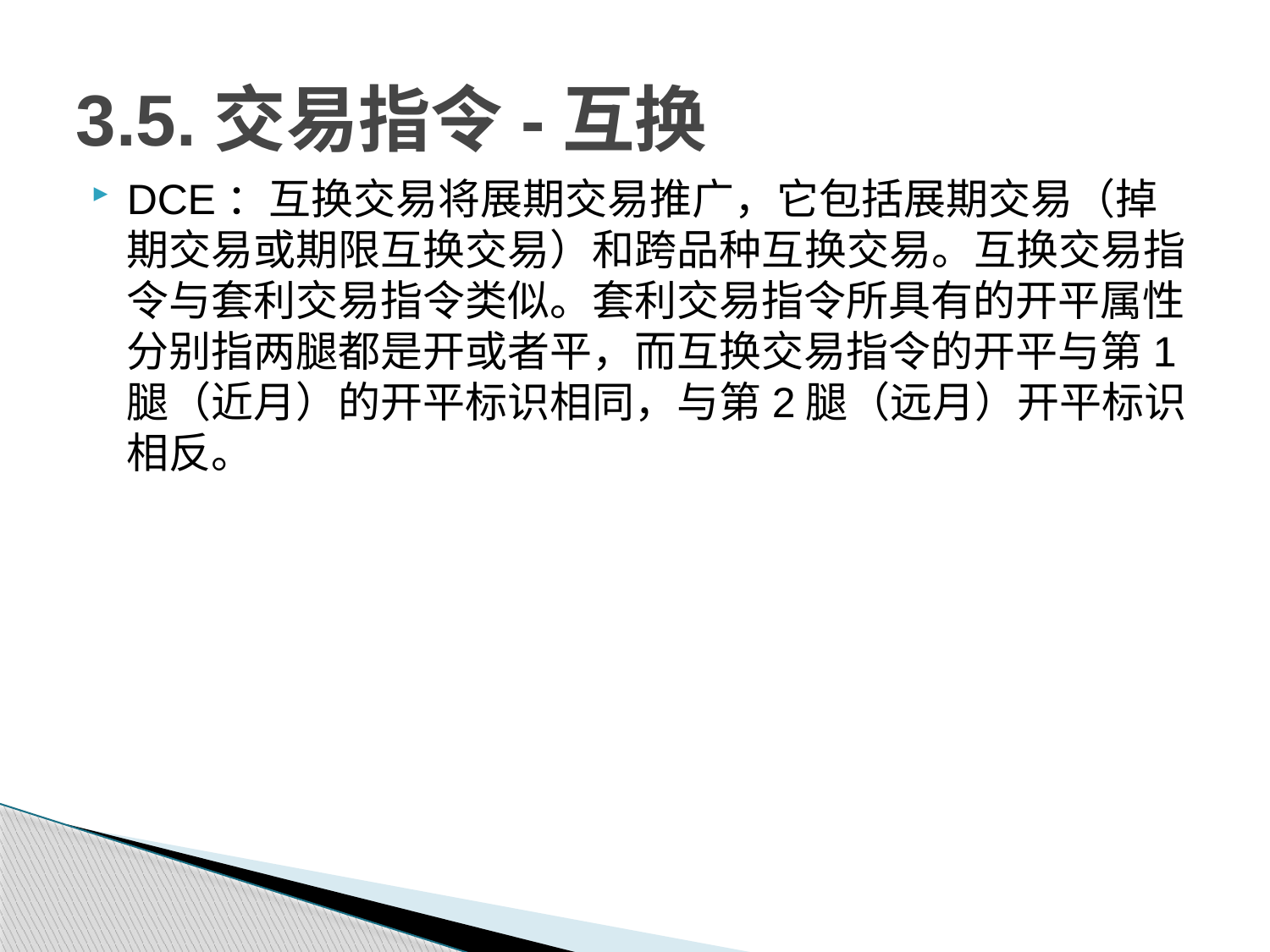

# 3.5.交易指令-互换
DCE：互换交易将展期交易推广，它包括展期交易（掉期交易或期限互换交易）和跨品种互换交易。互换交易指令与套利交易指令类似。套利交易指令所具有的开平属性分别指两腿都是开或者平，而互换交易指令的开平与第1腿（近月）的开平标识相同，与第2腿（远月）开平标识相反。